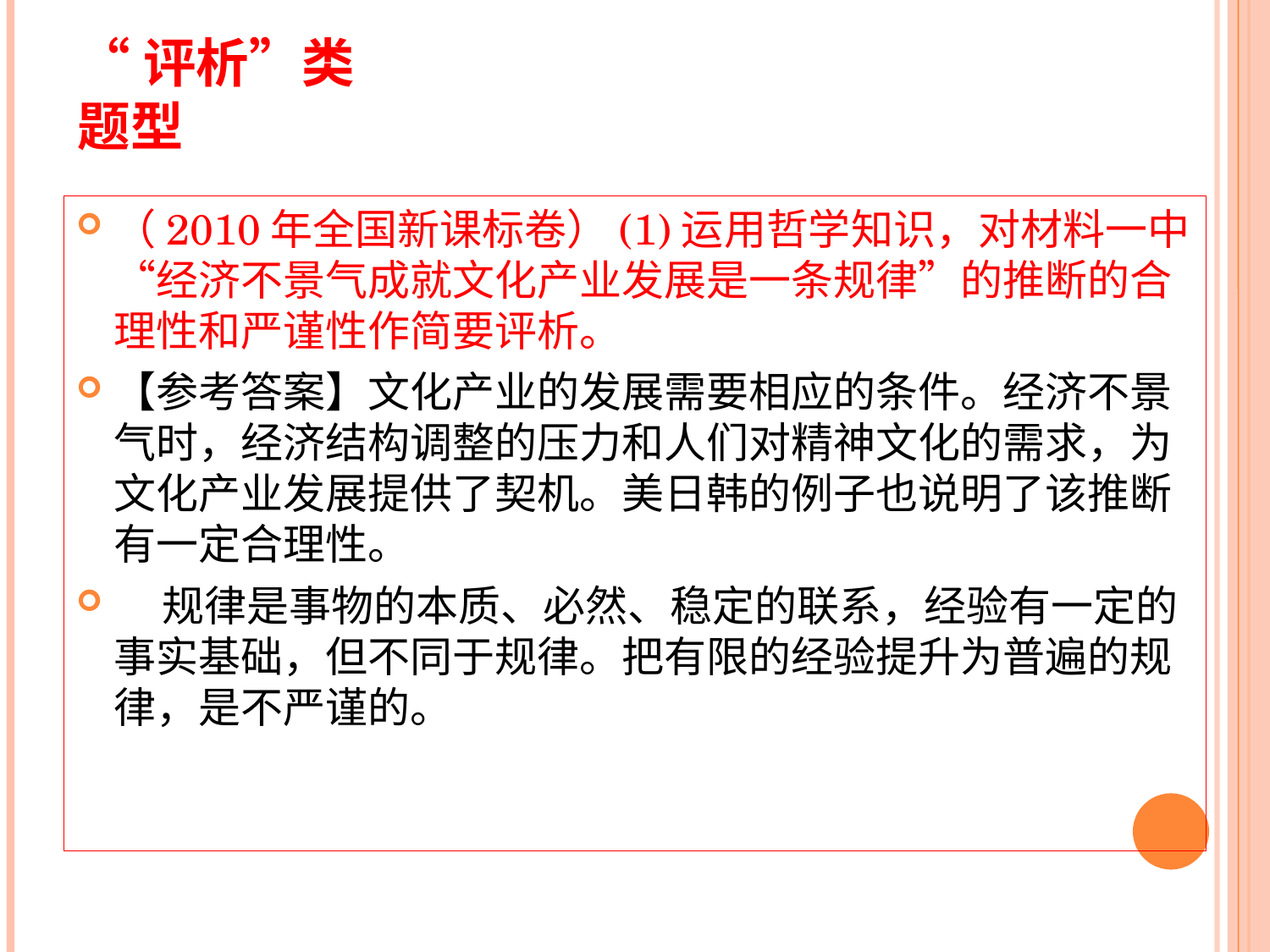

“评析”类题型
（2010年全国新课标卷）(1)运用哲学知识，对材料一中“经济不景气成就文化产业发展是一条规律”的推断的合理性和严谨性作简要评析。
【参考答案】文化产业的发展需要相应的条件。经济不景气时，经济结构调整的压力和人们对精神文化的需求，为文化产业发展提供了契机。美日韩的例子也说明了该推断有一定合理性。
    规律是事物的本质、必然、稳定的联系，经验有一定的事实基础，但不同于规律。把有限的经验提升为普遍的规律，是不严谨的。